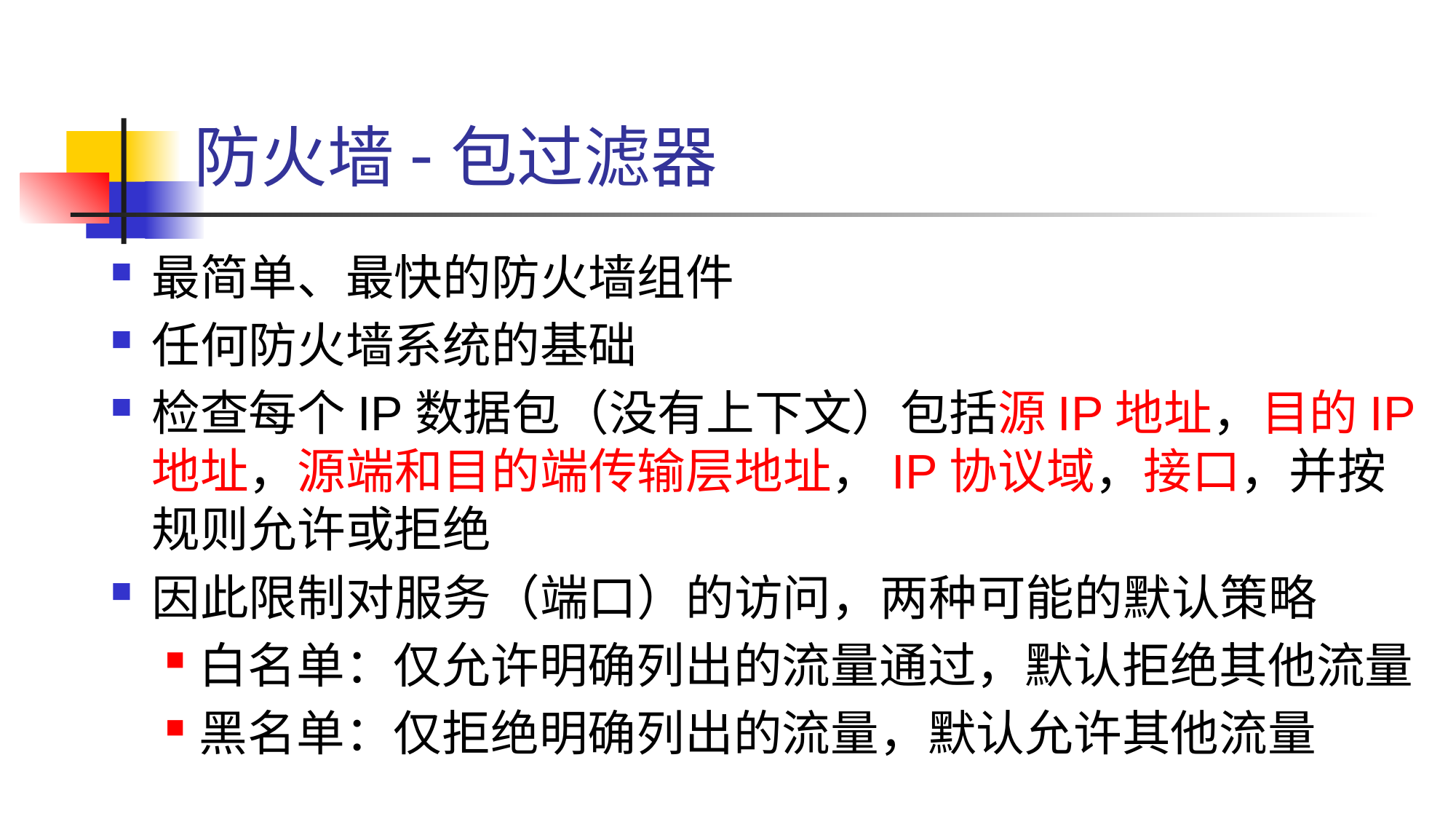

# 防火墙-包过滤器
最简单、最快的防火墙组件
任何防火墙系统的基础
检查每个IP数据包（没有上下文）包括源IP地址，目的IP地址，源端和目的端传输层地址，IP协议域，接口，并按规则允许或拒绝
因此限制对服务（端口）的访问，两种可能的默认策略
白名单：仅允许明确列出的流量通过，默认拒绝其他流量
黑名单：仅拒绝明确列出的流量，默认允许其他流量